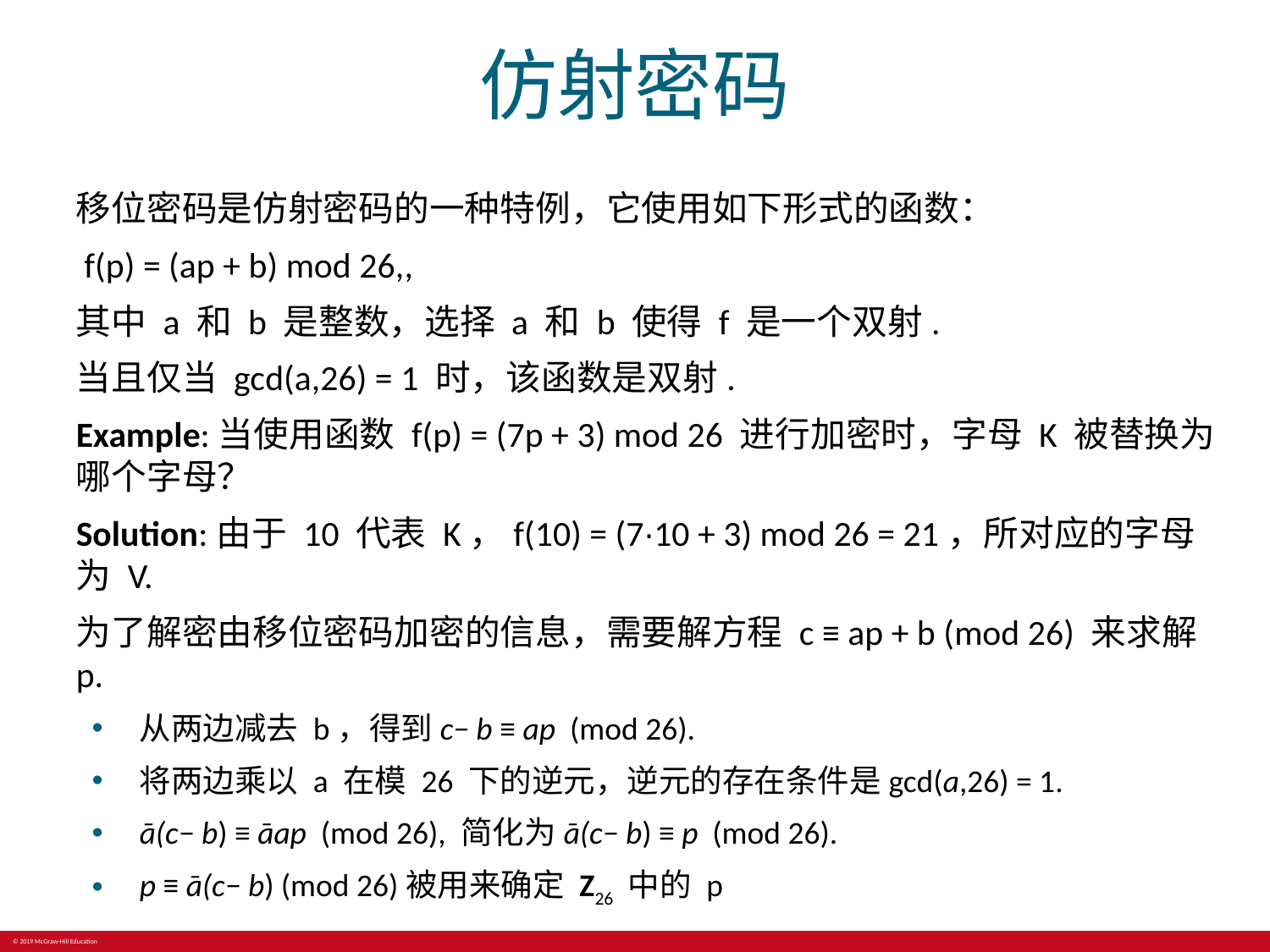

# 仿射密码
移位密码是仿射密码的一种特例，它使用如下形式的函数：
 f(p) = (ap + b) mod 26,,
其中 a 和 b 是整数，选择 a 和 b 使得 f 是一个双射.
当且仅当 gcd(a,26) = 1 时，该函数是双射.
Example:当使用函数 f(p) = (7p + 3) mod 26 进行加密时，字母 K 被替换为哪个字母？
Solution:由于 10 代表 K，f(10) = (7∙10 + 3) mod 26 = 21，所对应的字母为 V.
为了解密由移位密码加密的信息，需要解方程 c ≡ ap + b (mod 26) 来求解 p.
从两边减去 b，得到c− b ≡ ap  (mod 26).
将两边乘以 a 在模 26 下的逆元，逆元的存在条件是gcd(a,26) = 1.
ā(c− b) ≡ āap  (mod 26), 简化为ā(c− b) ≡ p  (mod 26).
p ≡ ā(c− b) (mod 26)被用来确定 Z26 中的 p